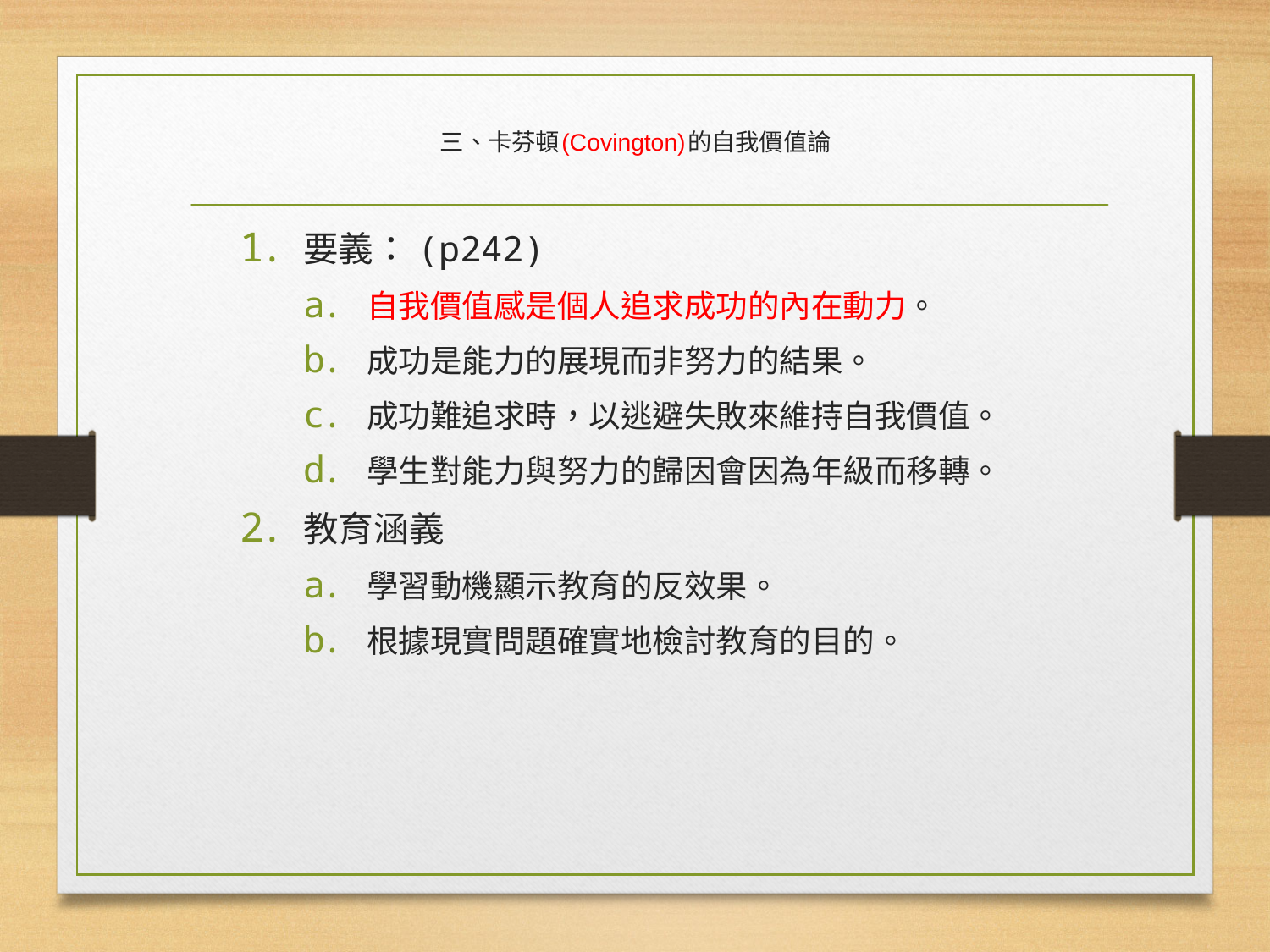

# 三、卡芬頓(Covington)的自我價值論
要義：(p242)
自我價值感是個人追求成功的內在動力。
成功是能力的展現而非努力的結果。
成功難追求時，以逃避失敗來維持自我價值。
學生對能力與努力的歸因會因為年級而移轉。
教育涵義
學習動機顯示教育的反效果。
根據現實問題確實地檢討教育的目的。